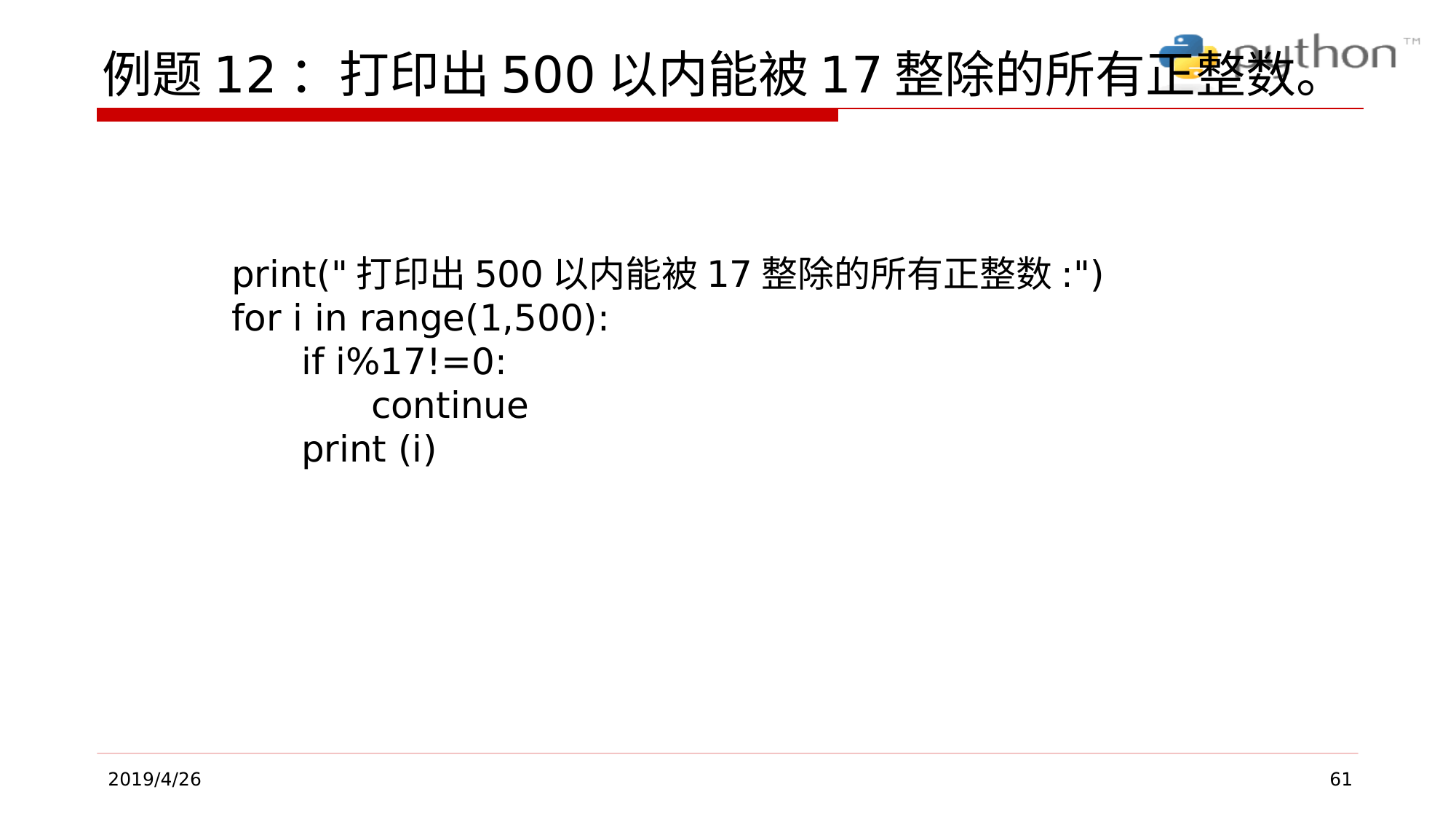

# 例题12：打印出500以内能被17整除的所有正整数。
print("打印出500以内能被17整除的所有正整数:")
for i in range(1,500):
      if i%17!=0:
            continue
      print (i)
61
2019/4/26